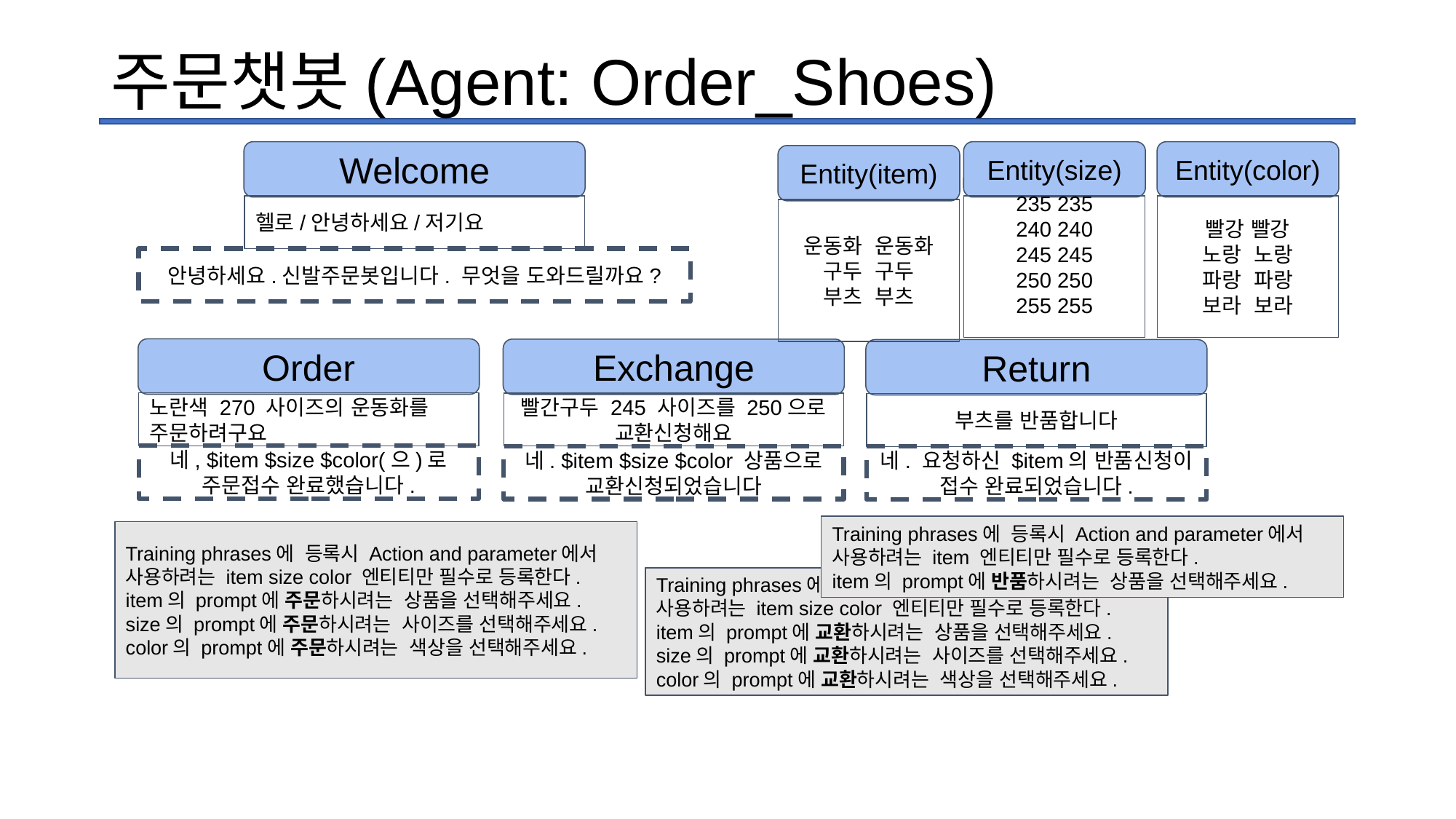

# 주문챗봇(Agent: Order_Shoes)
Welcome
Entity(size)
Entity(color)

Entity(item)
헬로/안녕하세요/저기요
235 235
240 240
245 245
250 250
255 255

빨강 빨강
노랑  노랑
파랑  파랑
보라  보라
운동화  운동화
구두  구두
부츠  부츠
안녕하세요.신발주문봇입니다. 무엇을 도와드릴까요?
Order
Exchange
Return
노란색 270 사이즈의 운동화를 주문하려구요
빨간구두 245 사이즈를 250으로 교환신청해요
부츠를 반품합니다
네, $item $size $color(으)로 주문접수 완료했습니다.
네. $item $size $color 상품으로 교환신청되었습니다
네. 요청하신 $item의 반품신청이 접수 완료되었습니다.
Training phrases에  등록시 Action and parameter에서 사용하려는 item 엔티티만 필수로 등록한다.
item의 prompt에 반품하시려는  상품을 선택해주세요.
Training phrases에  등록시 Action and parameter에서 사용하려는 item size color 엔티티만 필수로 등록한다.
item의 prompt에 주문하시려는  상품을 선택해주세요.
size의 prompt에 주문하시려는  사이즈를 선택해주세요.
color의 prompt에 주문하시려는  색상을 선택해주세요.
Training phrases에  등록시 Action and parameter에서 사용하려는 item size color 엔티티만 필수로 등록한다.
item의 prompt에 교환하시려는  상품을 선택해주세요.
size의 prompt에 교환하시려는  사이즈를 선택해주세요.
color의 prompt에 교환하시려는  색상을 선택해주세요.